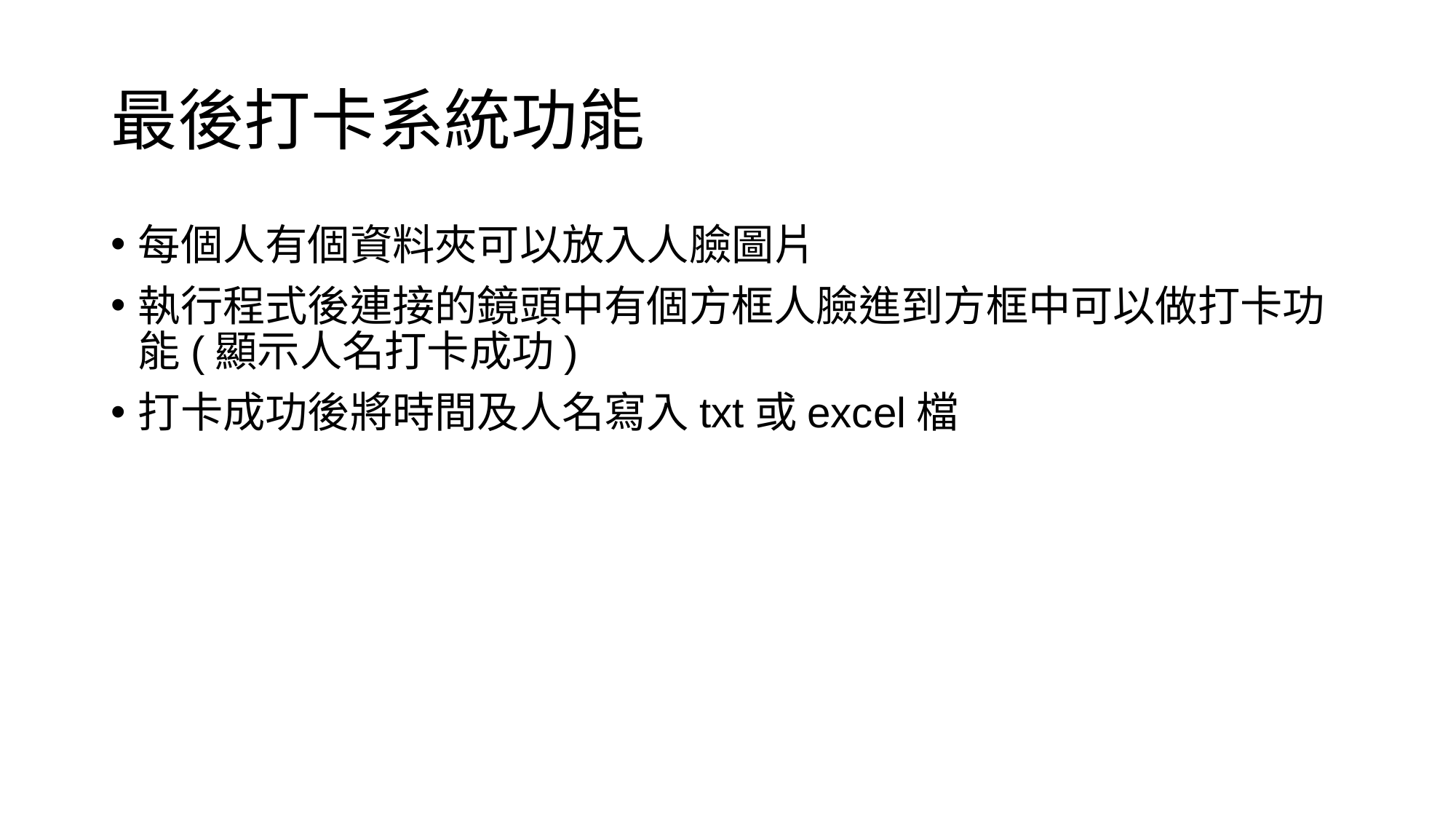

# 最後打卡系統功能
每個人有個資料夾可以放入人臉圖片
執行程式後連接的鏡頭中有個方框人臉進到方框中可以做打卡功能(顯示人名打卡成功)
打卡成功後將時間及人名寫入txt或excel檔